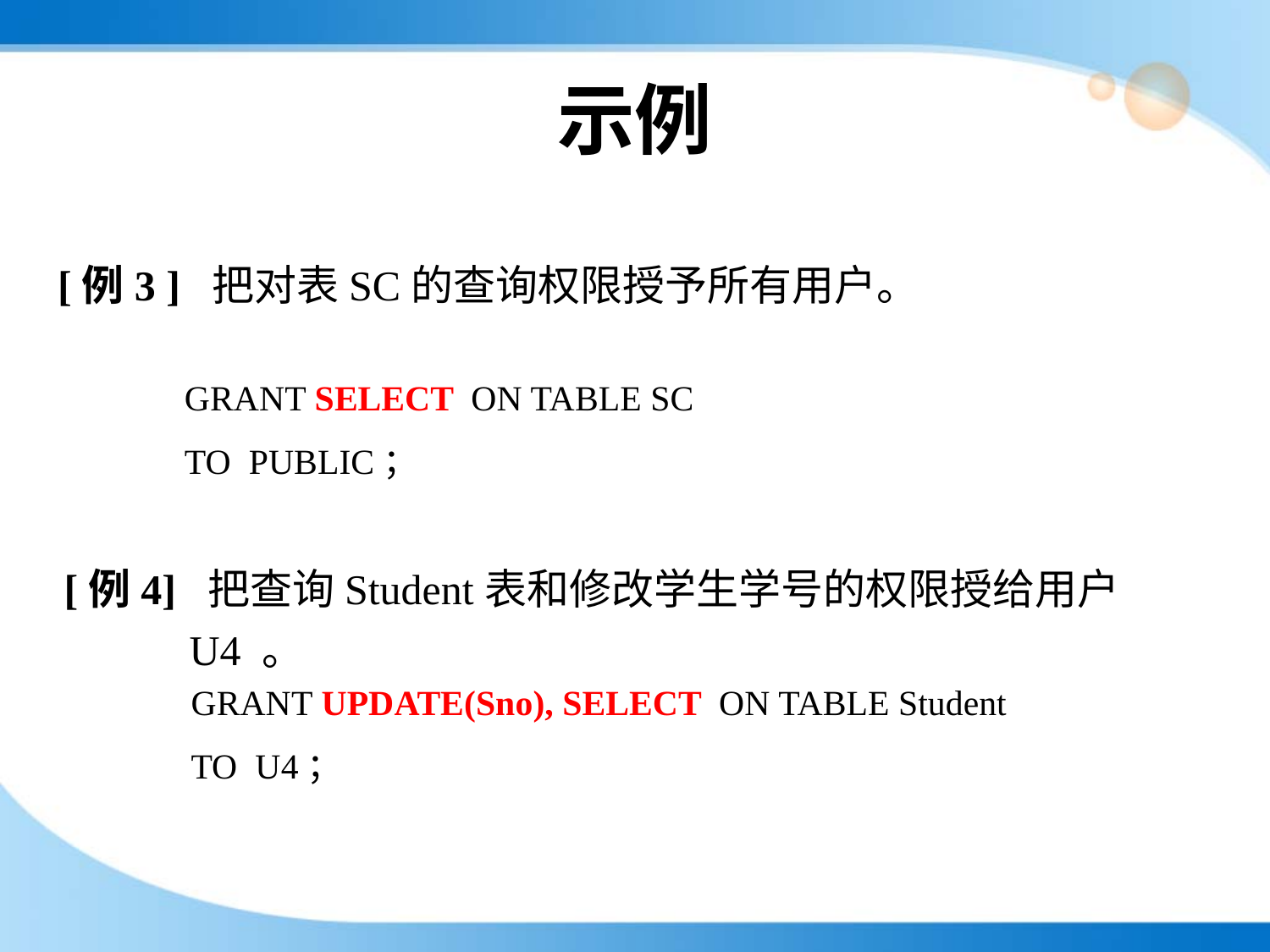

# 示例
[例3 ]  把对表SC的查询权限授予所有用户。
GRANT SELECT  ON TABLE SC
TO  PUBLIC；
[例4]  把查询Student表和修改学生学号的权限授给用户U4 。
GRANT UPDATE(Sno), SELECT  ON TABLE Student
TO  U4；